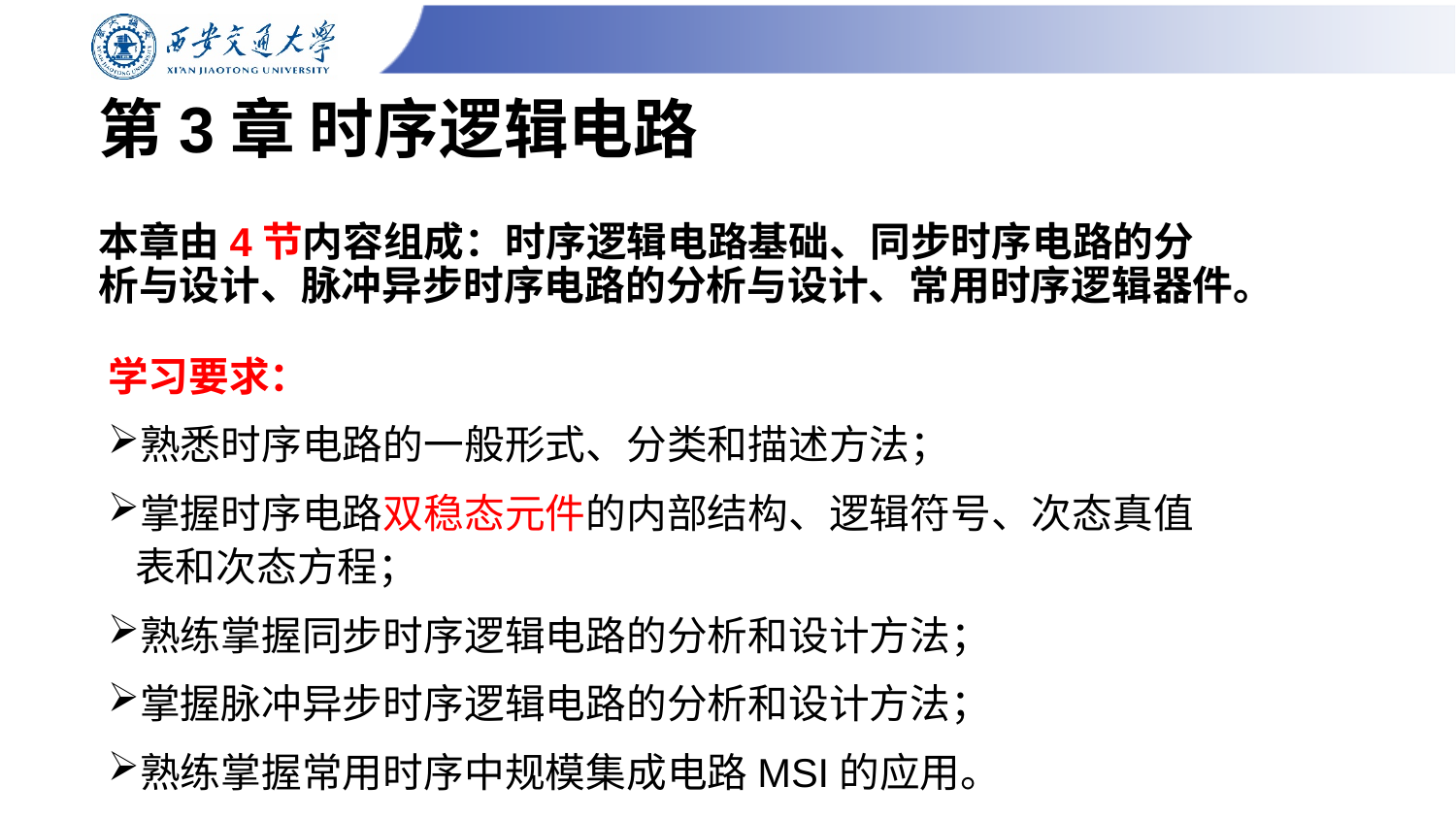

# 第3章 时序逻辑电路

本章由4节内容组成：时序逻辑电路基础、同步时序电路的分析与设计、脉冲异步时序电路的分析与设计、常用时序逻辑器件。
学习要求：
熟悉时序电路的一般形式、分类和描述方法；
掌握时序电路双稳态元件的内部结构、逻辑符号、次态真值表和次态方程；
熟练掌握同步时序逻辑电路的分析和设计方法；
掌握脉冲异步时序逻辑电路的分析和设计方法；
熟练掌握常用时序中规模集成电路MSI的应用。